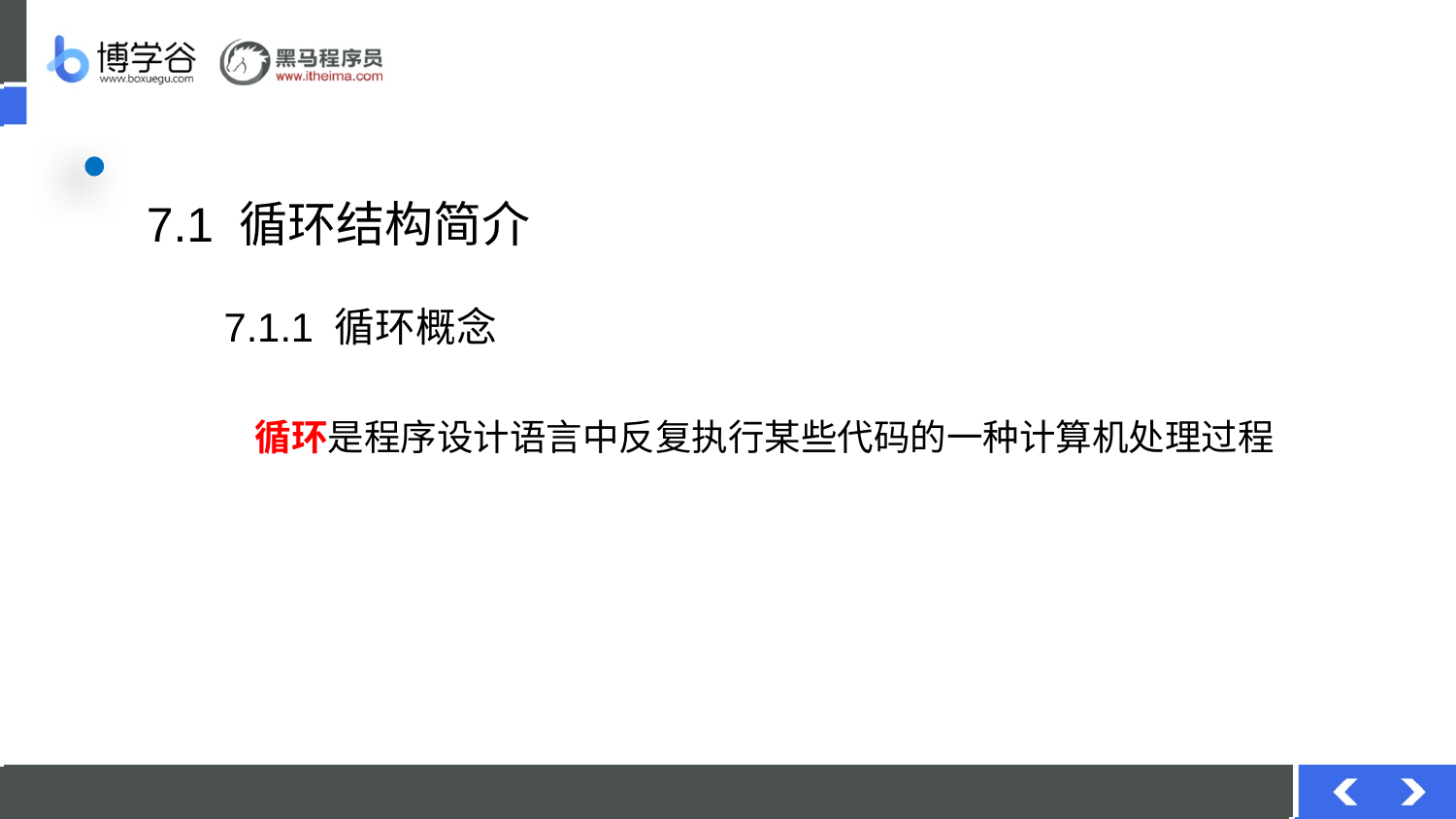

# 7.1 循环结构简介
7.1.1 循环概念
循环是程序设计语言中反复执行某些代码的一种计算机处理过程